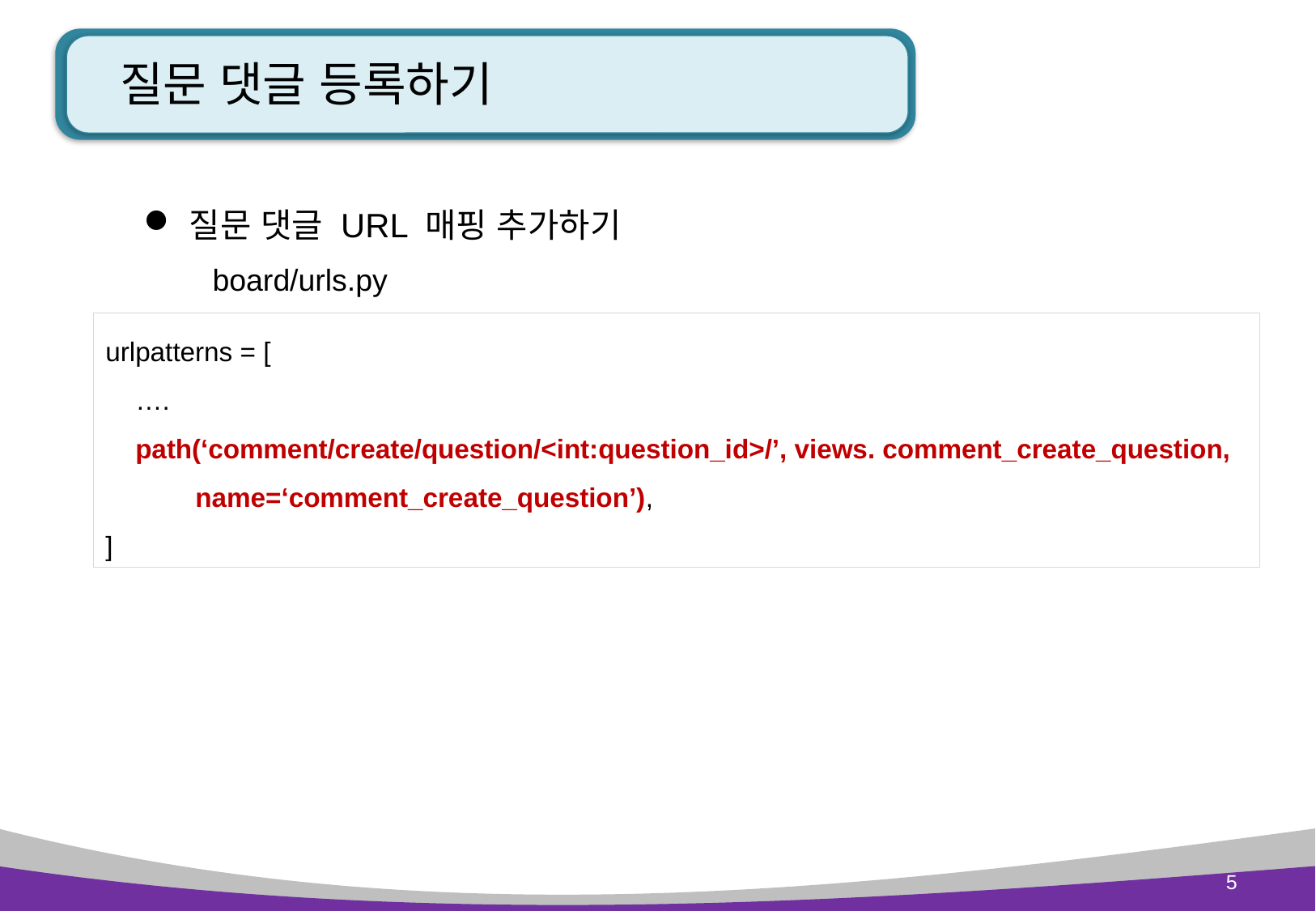

# 질문 댓글 등록하기
질문 댓글 URL 매핑 추가하기
board/urls.py
urlpatterns = [
    ….
    path(‘comment/create/question/<int:question_id>/’, views. comment_create_question,
            name=‘comment_create_question’),
]
5